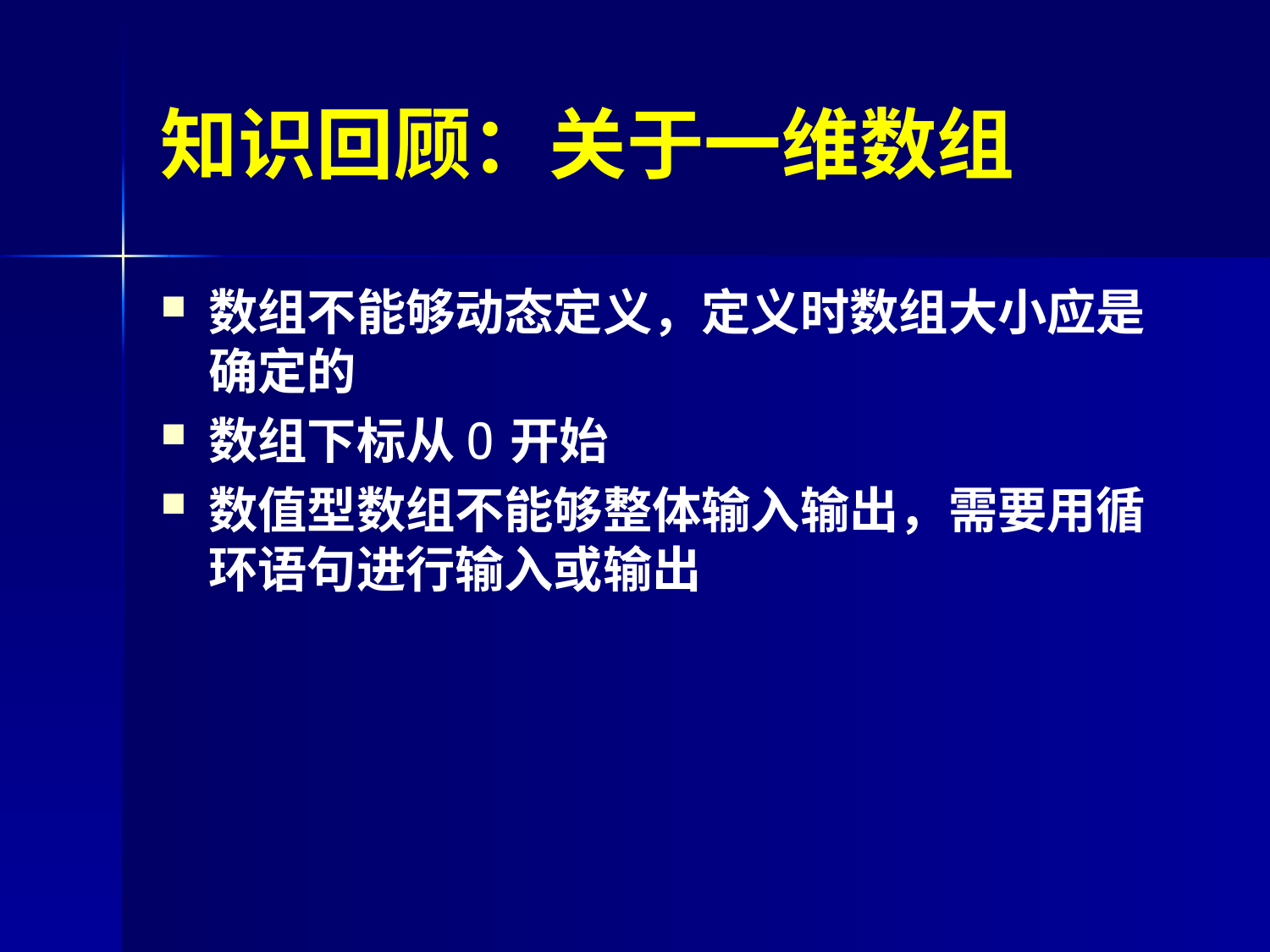

# 知识回顾：关于一维数组
数组不能够动态定义，定义时数组大小应是确定的
数组下标从0开始
数值型数组不能够整体输入输出，需要用循环语句进行输入或输出